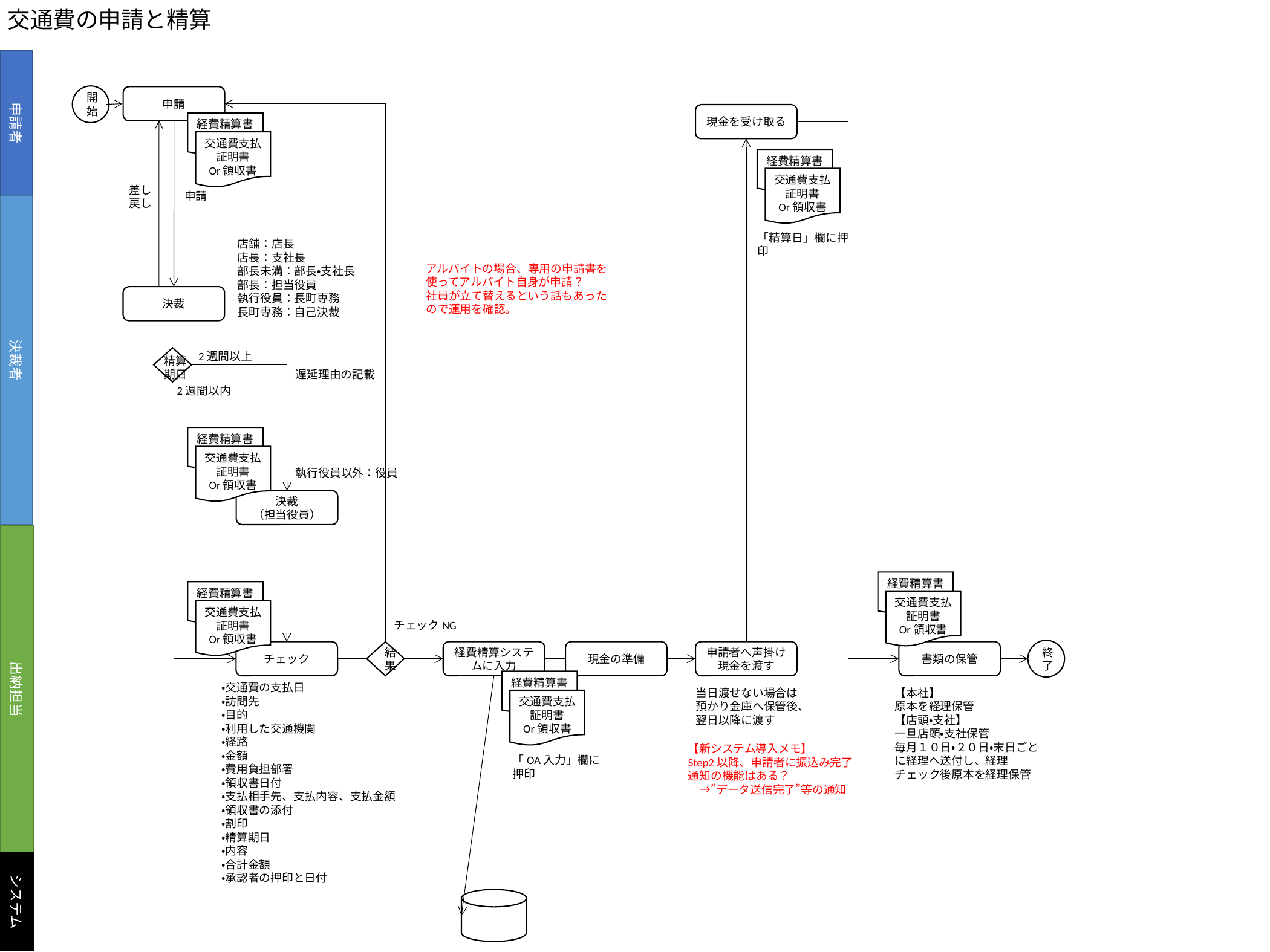

交通費の申請と精算
申請者
開始
申請
現金を受け取る
経費精算書
交通費支払証明書
Or領収書
経費精算書
交通費支払証明書
Or領収書
差し戻し
申請
決裁者
「精算日」欄に押印
店舗：店長
店長：支社長
部長未満：部長・支社長
部長：担当役員
執行役員：長町専務
長町専務：自己決裁
アルバイトの場合、専用の申請書を使ってアルバイト自身が申請？
社員が立て替えるという話もあったので運用を確認。
決裁
2週間以上

精算期日
遅延理由の記載
2週間以内
経費精算書
交通費支払証明書
Or領収書
執行役員以外：役員
決裁
（担当役員）
出納担当
経費精算書
経費精算書
交通費支払証明書
Or領収書
交通費支払証明書
Or領収書
チェックNG
終了
チェック
結果
経費精算システムに入力
現金の準備
申請者へ声掛け
現金を渡す
書類の保管
経費精算書
・交通費の支払日
・訪問先
・目的
・利用した交通機関
・経路
・金額
・費用負担部署
・領収書日付
・支払相手先、支払内容、支払金額
・領収書の添付
・割印
・精算期日
・内容
・合計金額
・承認者の押印と日付
当日渡せない場合は預かり金庫へ保管後、翌日以降に渡す
【本社】
原本を経理保管
【店頭・支社】
一旦店頭・支社保管
毎月１０日・２０日・末日ごとに経理へ送付し、経理チェック後原本を経理保管
交通費支払証明書
Or領収書
【新システム導入メモ】
Step2以降、申請者に振込み完了通知の機能はある？
　→”データ送信完了”等の通知
「OA入力」欄に押印
システム